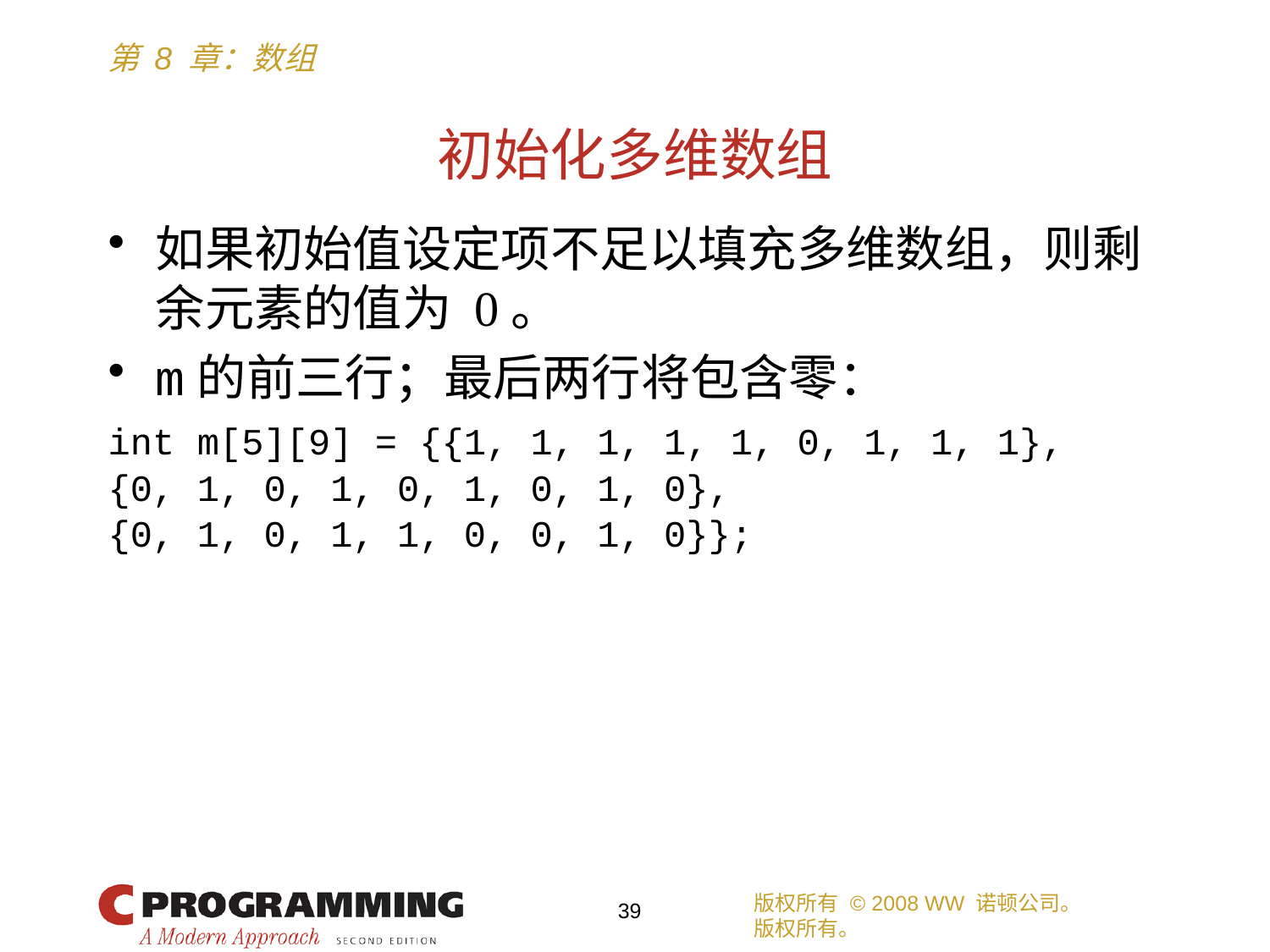

# 初始化多维数组
如果初始值设定项不足以填充多维数组，则剩余元素的值为 0。
m的前三行；最后两行将包含零：
int m[5][9] = {{1, 1, 1, 1, 1, 0, 1, 1, 1},
{0, 1, 0, 1, 0, 1, 0, 1, 0},
{0, 1, 0, 1, 1, 0, 0, 1, 0}};
版权所有 © 2008 WW 诺顿公司。
版权所有。
39